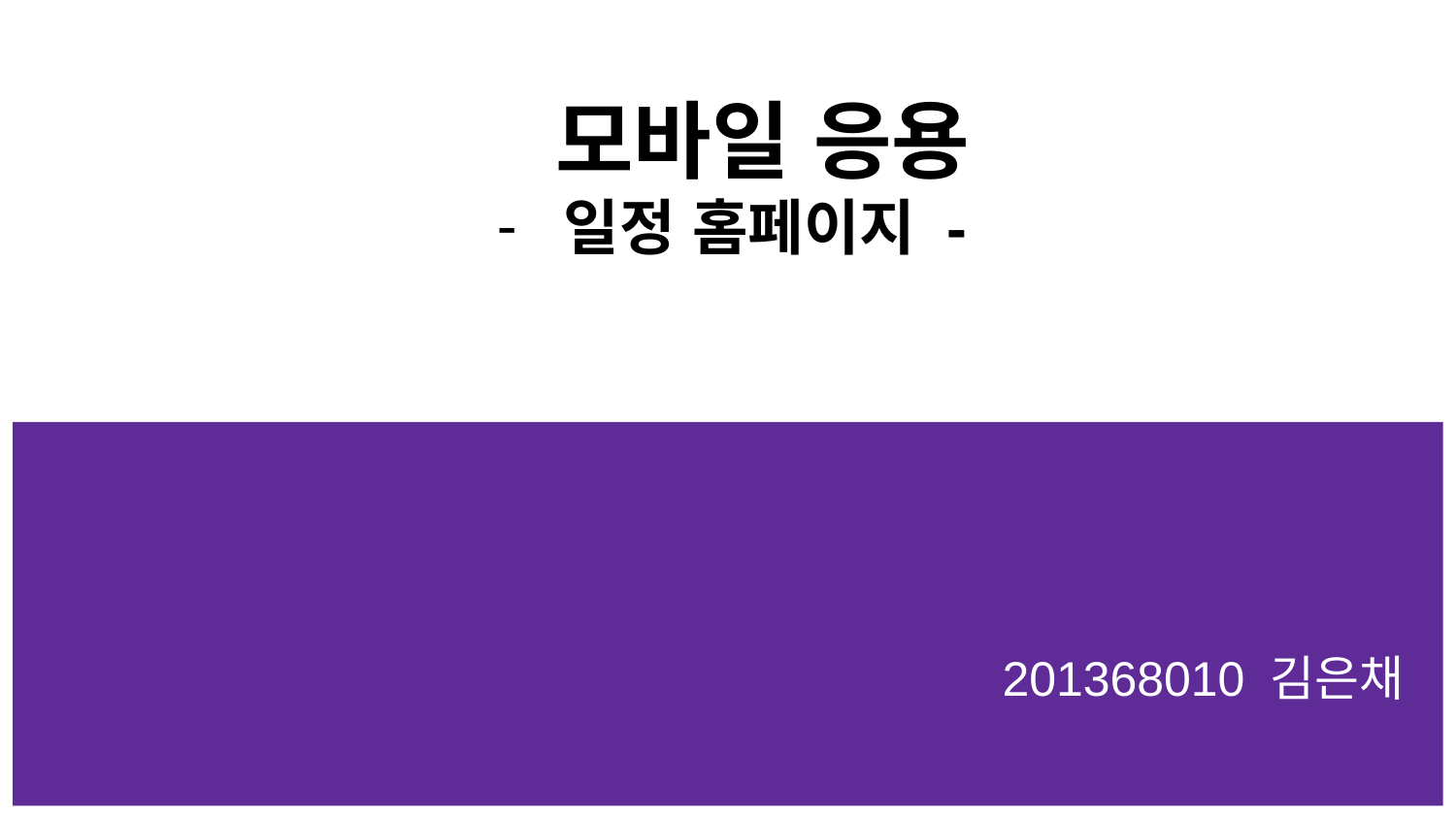

# 모바일 응용
일정 홈페이지 -
201368010 김은채